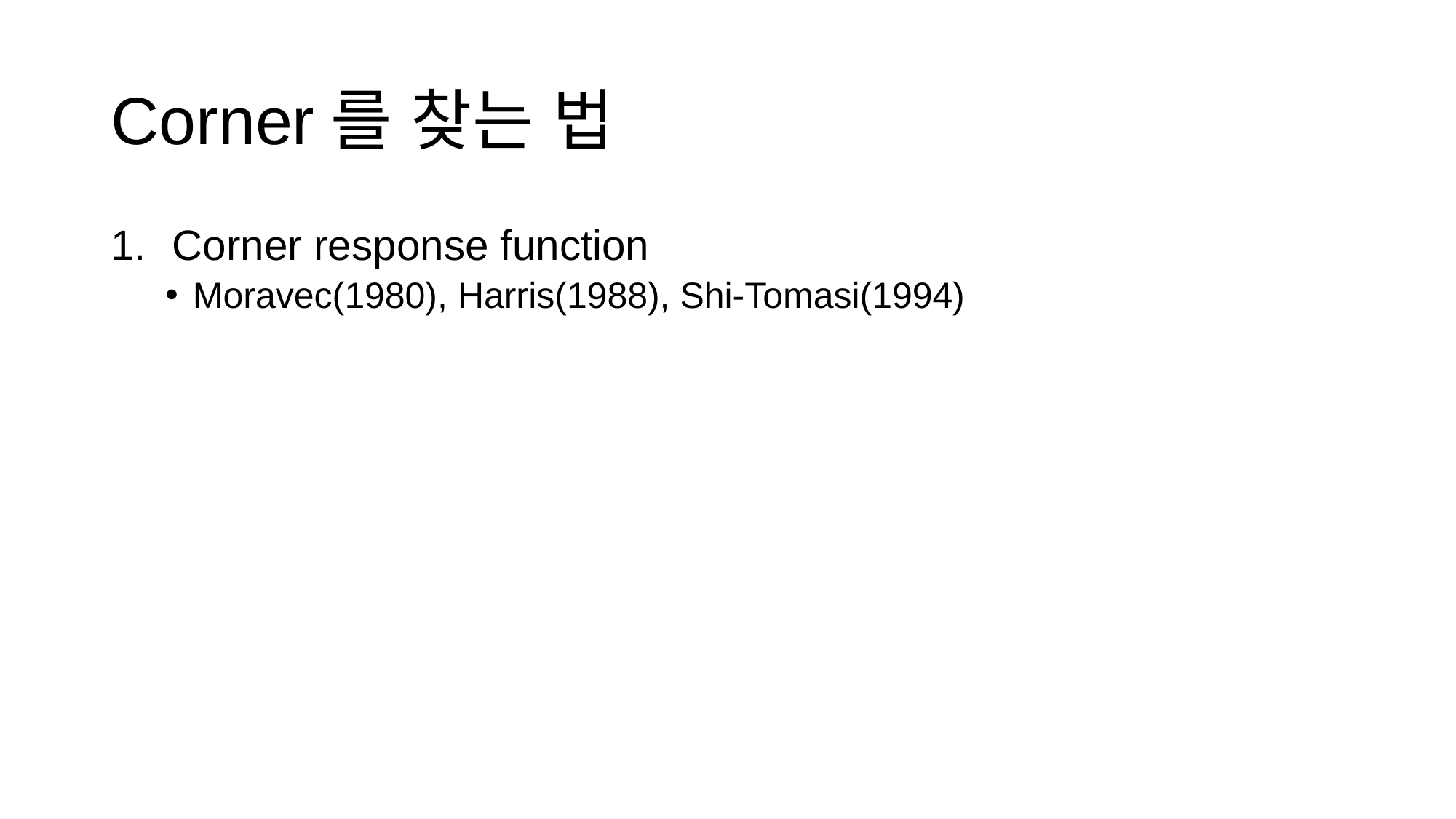

# Corner를 찾는 법
Corner response function
Moravec(1980), Harris(1988), Shi-Tomasi(1994)